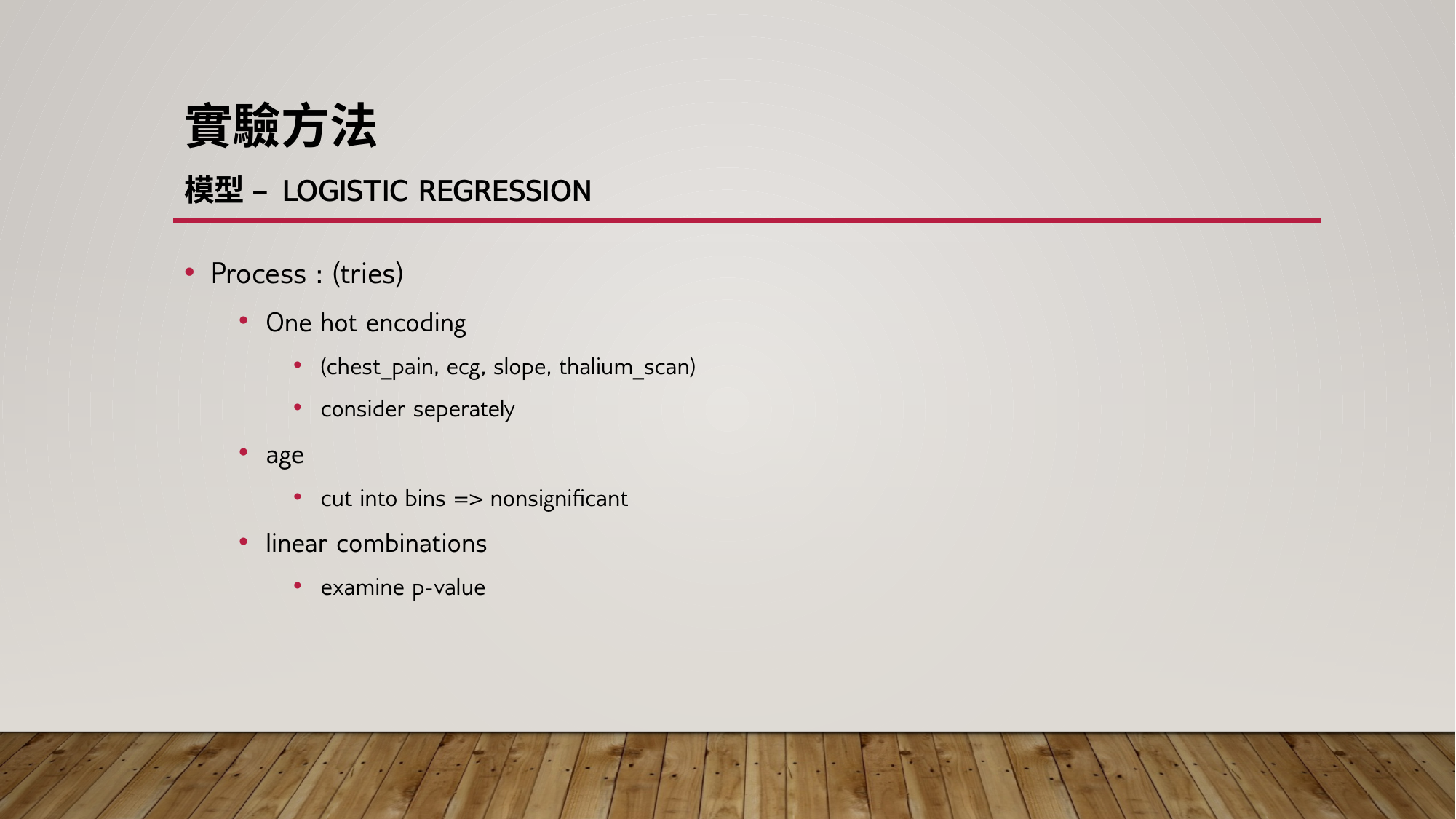

# 實驗方法 模型 – logistic regression
Process : (tries)
One hot encoding
(chest_pain, ecg, slope, thalium_scan)
consider seperately
age
cut into bins => nonsignificant
linear combinations
examine p-value